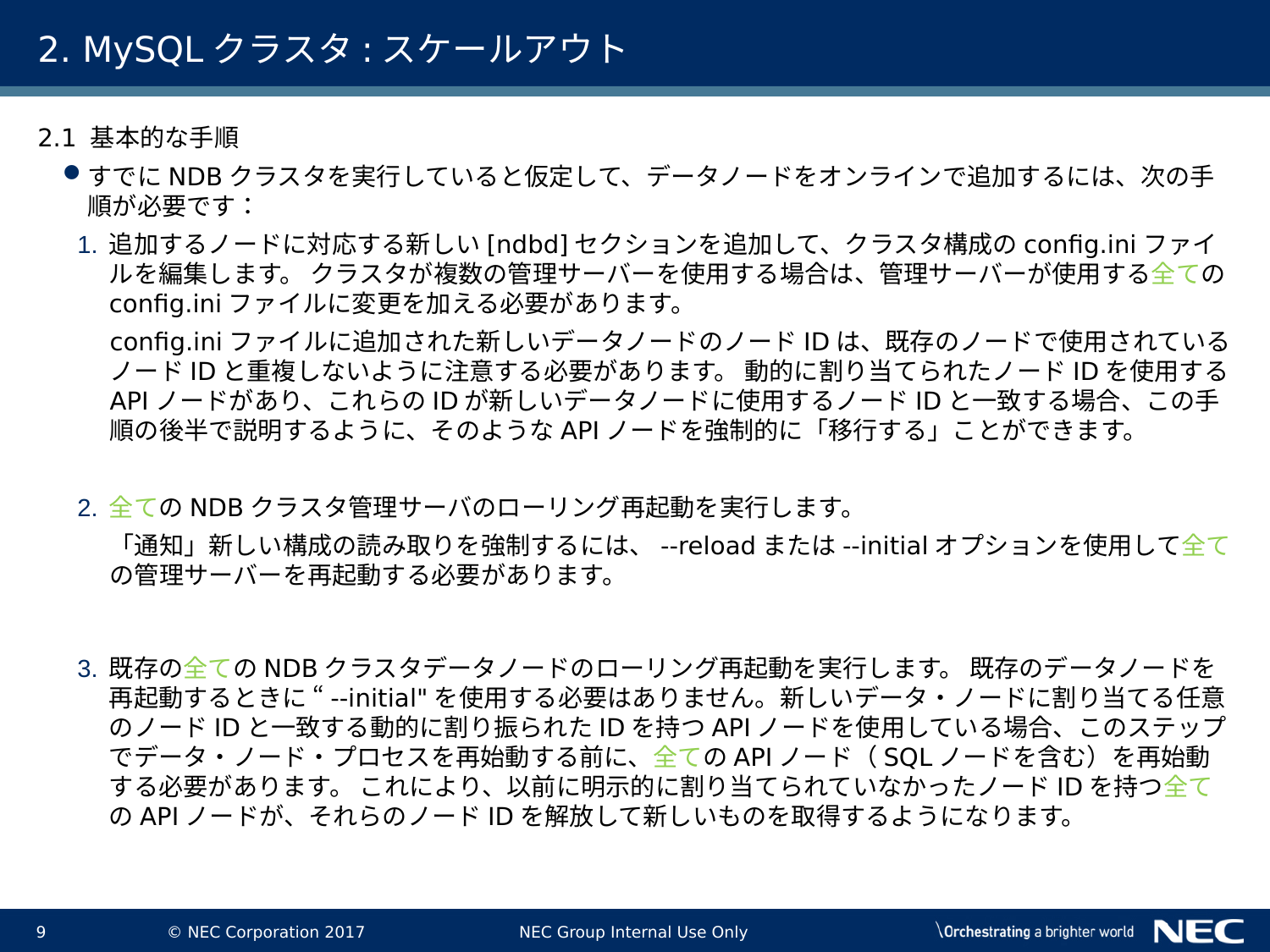

# 2. MySQLクラスタ:スケールアウト
2.1 基本的な手順
すでにNDBクラスタを実行していると仮定して、データノードをオンラインで追加するには、次の手順が必要です：
追加するノードに対応する新しい[ndbd]セクションを追加して、クラスタ構成のconfig.iniファイルを編集します。 クラスタが複数の管理サーバーを使用する場合は、管理サーバーが使用する全てのconfig.iniファイルに変更を加える必要があります。
config.iniファイルに追加された新しいデータノードのノードIDは、既存のノードで使用されているノードIDと重複しないように注意する必要があります。 動的に割り当てられたノードIDを使用するAPIノードがあり、これらのIDが新しいデータノードに使用するノードIDと一致する場合、この手順の後半で説明するように、そのようなAPIノードを強制的に「移行する」ことができます。

全てのNDBクラスタ管理サーバのローリング再起動を実行します。
「通知」新しい構成の読み取りを強制するには、--reloadまたは--initialオプションを使用して全ての管理サーバーを再起動する必要があります。

既存の全てのNDBクラスタデータノードのローリング再起動を実行します。 既存のデータノードを再起動するときに “--initial"を使用する必要はありません。新しいデータ・ノードに割り当てる任意のノードIDと一致する動的に割り振られたIDを持つAPIノードを使用している場合、このステップでデータ・ノード・プロセスを再始動する前に、全てのAPIノード（SQLノードを含む）を再始動する必要があります。 これにより、以前に明示的に割り当てられていなかったノードIDを持つ全てのAPIノードが、それらのノードIDを解放して新しいものを取得するようになります。